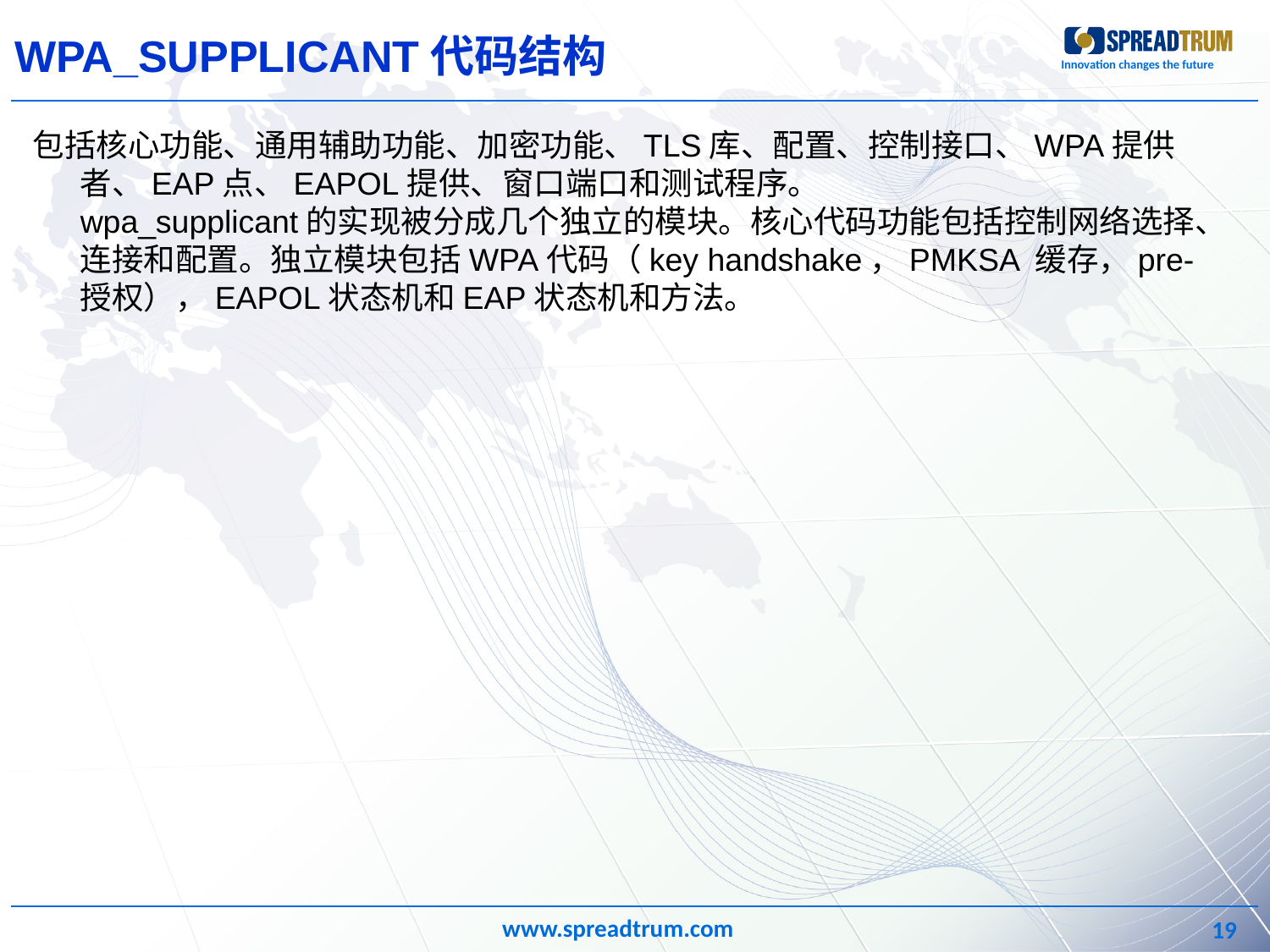

# WPA_SUPPLICANT代码结构
包括核心功能、通用辅助功能、加密功能、TLS库、配置、控制接口、WPA提供者、EAP点、EAPOL提供、窗口端口和测试程序。
wpa_supplicant的实现被分成几个独立的模块。核心代码功能包括控制网络选择、连接和配置。独立模块包括WPA代码（key handshake，PMKSA 缓存，pre-授权），EAPOL状态机和EAP状态机和方法。